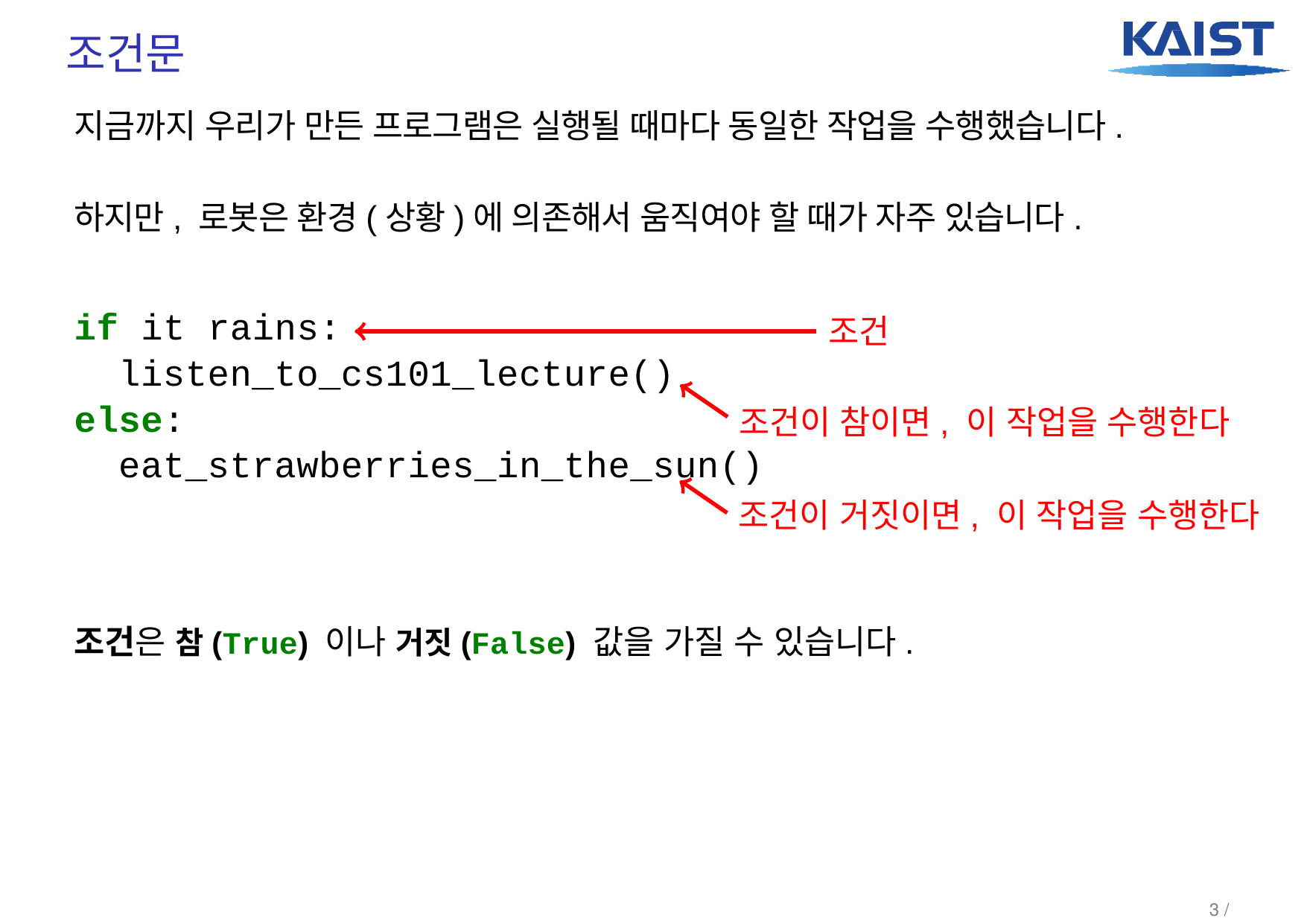

# 조건문

지금까지 우리가 만든 프로그램은 실행될 때마다 동일한 작업을 수행했습니다.

하지만, 로봇은 환경(상황)에 의존해서 움직여야 할 때가 자주 있습니다.
if it rains:
조건

listen_to_cs101_lecture()
else:
eat_strawberries_in_the_sun()

조건이 참이면, 이 작업을 수행한다

조건이 거짓이면, 이 작업을 수행한다
조건은 참(True) 이나 거짓(False) 값을 가질 수 있습니다.
3 / 22